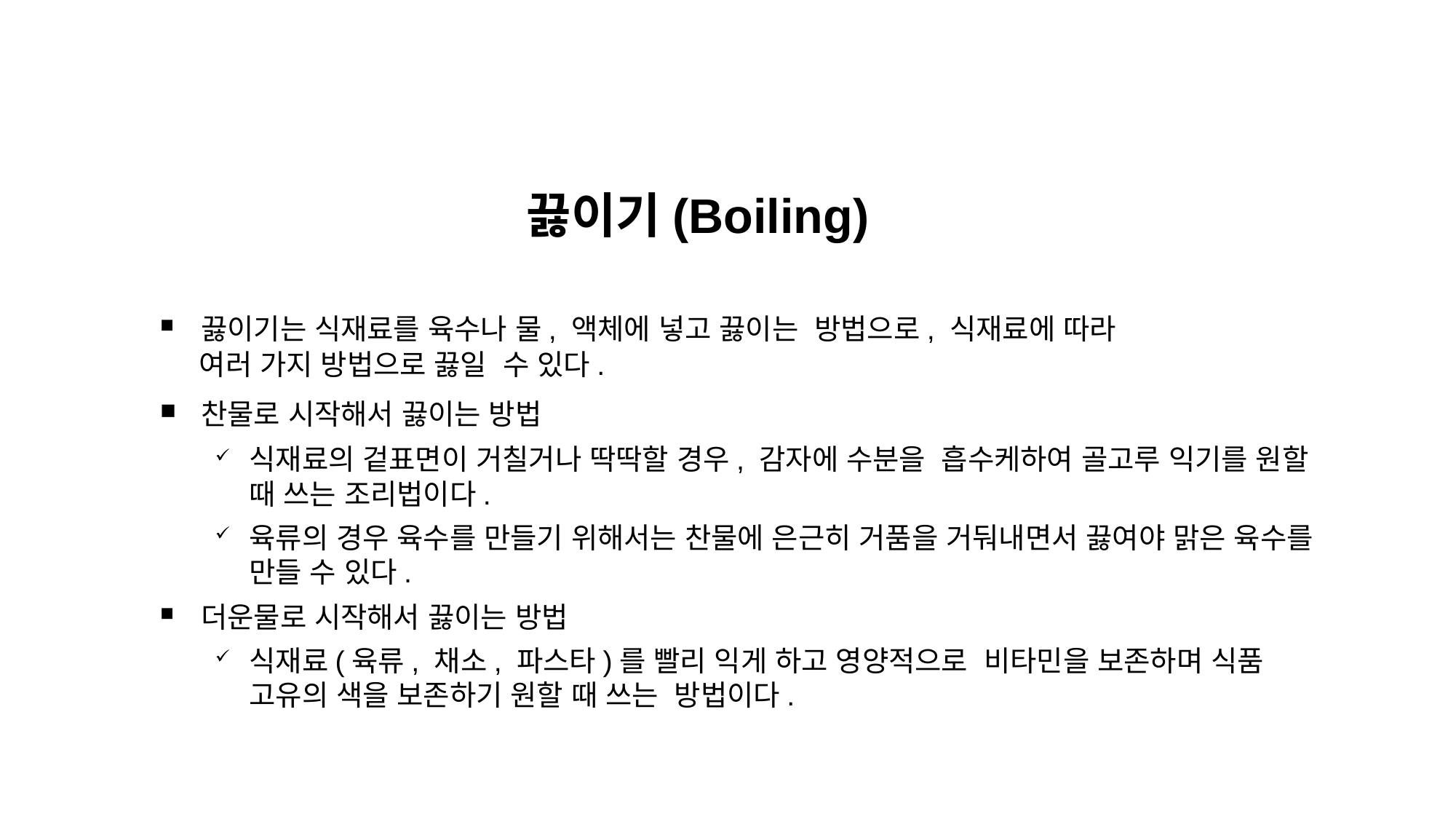

# 끓이기(Boiling)
끓이기는 식재료를 육수나 물, 액체에 넣고 끓이는  방법으로, 식재료에 따라
    여러 가지 방법으로 끓일  수 있다.
찬물로 시작해서 끓이는 방법
식재료의 겉표면이 거칠거나 딱딱할 경우, 감자에 수분을  흡수케하여 골고루 익기를 원할 때 쓰는 조리법이다.
육류의 경우 육수를 만들기 위해서는 찬물에 은근히 거품을 거둬내면서 끓여야 맑은 육수를 만들 수 있다.
더운물로 시작해서 끓이는 방법
식재료(육류, 채소, 파스타)를 빨리 익게 하고 영양적으로  비타민을 보존하며 식품 고유의 색을 보존하기 원할 때 쓰는  방법이다.